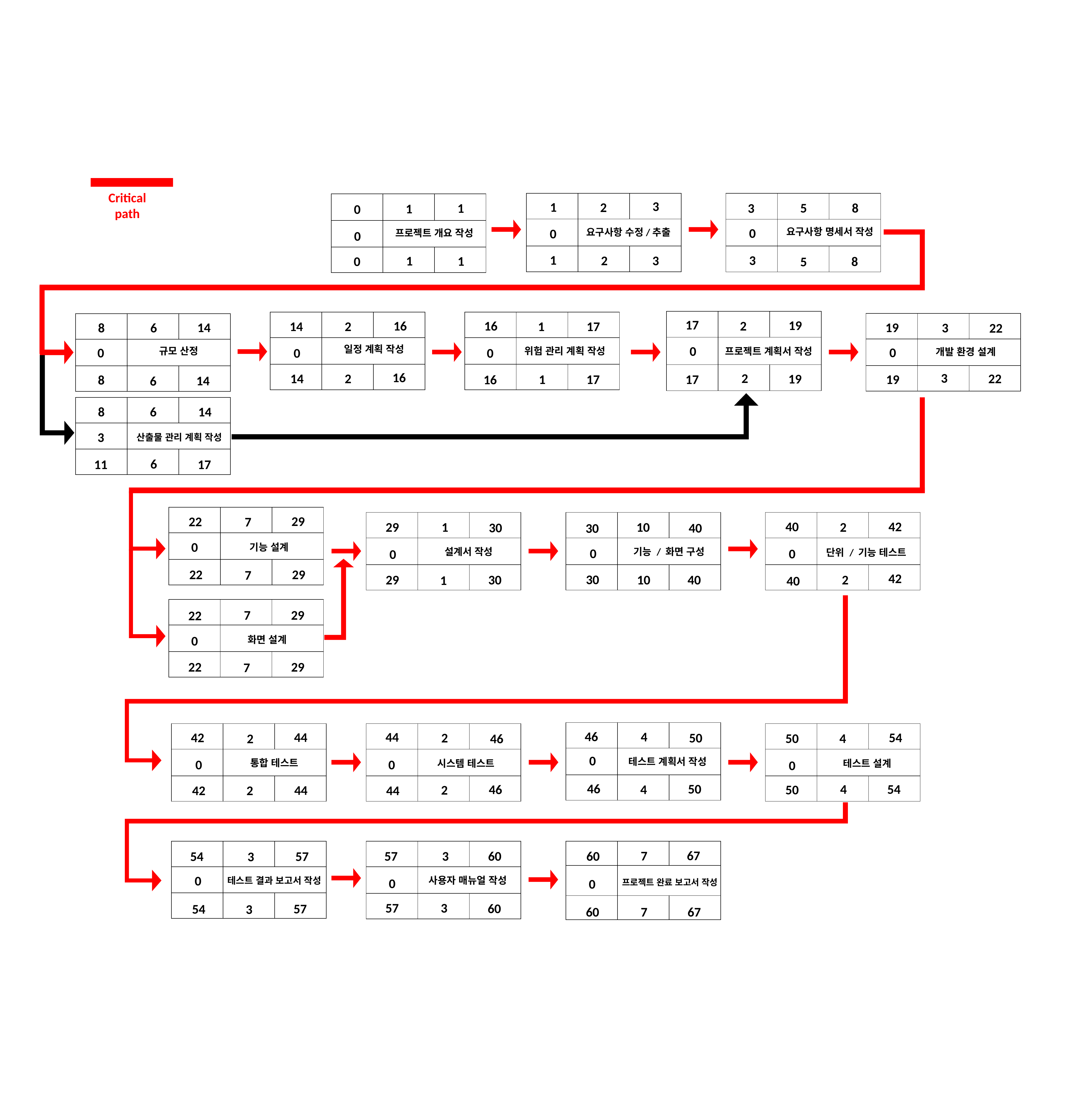

Critical path
|  |  |  |
| --- | --- | --- |
|  |  |  |
|  |  |  |
|  |  |  |
| --- | --- | --- |
|  |  |  |
|  |  |  |
|  |  |  |
| --- | --- | --- |
|  |  |  |
|  |  |  |
3
1
2
8
5
3
1
1
0

0
0
요구사항 명세서 작성
요구사항 수정/추출
프로젝트 개요 작성
0

1
3
2
3
1
1
8
0
5

| 0 |  |  |
| --- | --- | --- |
|  |  |  |
|  |  |  |
|  |  |  |
| --- | --- | --- |
|  |  |  |
|  |  |  |
|  |  |  |
| --- | --- | --- |
|  |  |  |
|  |  |  |
|  |  |  |
| --- | --- | --- |
|  |  |  |
|  |  |  |
|  |  |  |
| --- | --- | --- |
|  |  |  |
|  |  |  |
17
19
16
16
2
17
2
1
14
19
14
6
8
3
22

0
일정 계획 작성

0
0
0
0
위험 관리 계획 작성
규모 산정
프로젝트 계획서 작성
개발 환경 설계
16
3
2
22
14
2
19
1
17
19
17
16
8
14
6

|  |  |  |
| --- | --- | --- |
|  |  |  |
|  |  |  |
14
6
8
3
산출물 관리 계획 작성
6
17
11

|  |  |  |
| --- | --- | --- |
|  |  |  |
|  |  |  |
29
22
7
|  |  |  |
| --- | --- | --- |
|  |  |  |
|  |  |  |
|  |  |  |
| --- | --- | --- |
|  |  |  |
|  |  |  |
|  | 2 |  |
| --- | --- | --- |
|  |  |  |
|  |  |  |
42
40
1
10
29
2
30
40
30
0
기능 설계

0
설계서 작성
0
기능 / 화면 구성
0
단위 / 기능 테스트

22
29
7
42
30
29
30
10
2
40
1
40

|  |  |  |
| --- | --- | --- |
|  |  |  |
|  |  |  |
29
7
22
0
화면 설계
22
29
7

|  |  |  |
| --- | --- | --- |
|  |  |  |
|  |  |  |
|  |  |  |
| --- | --- | --- |
|  |  |  |
|  |  |  |
|  |  |  |
| --- | --- | --- |
|  |  |  |
|  |  |  |
|  |  |  |
| --- | --- | --- |
|  |  |  |
|  |  |  |
46
4
44
44
54
42
2
50
50
4
46
2
0

테스트 계획서 작성
0
0
통합 테스트
0
테스트 설계
시스템 테스트
46
50
54
4
4
46
50
2
44
42
44
2

|  |  |  |
| --- | --- | --- |
|  |  |  |
|  |  |  |
|  |  |  |
| --- | --- | --- |
|  |  |  |
|  |  |  |
|  |  |  |
| --- | --- | --- |
|  |  |  |
|  |  |  |
67
7
57
3
60
60
57
54
3

0
사용자 매뉴얼 작성
테스트 결과 보고서 작성
0
0
프로젝트 완료 보고서 작성
57
3
60
57
54
3
60
7
67